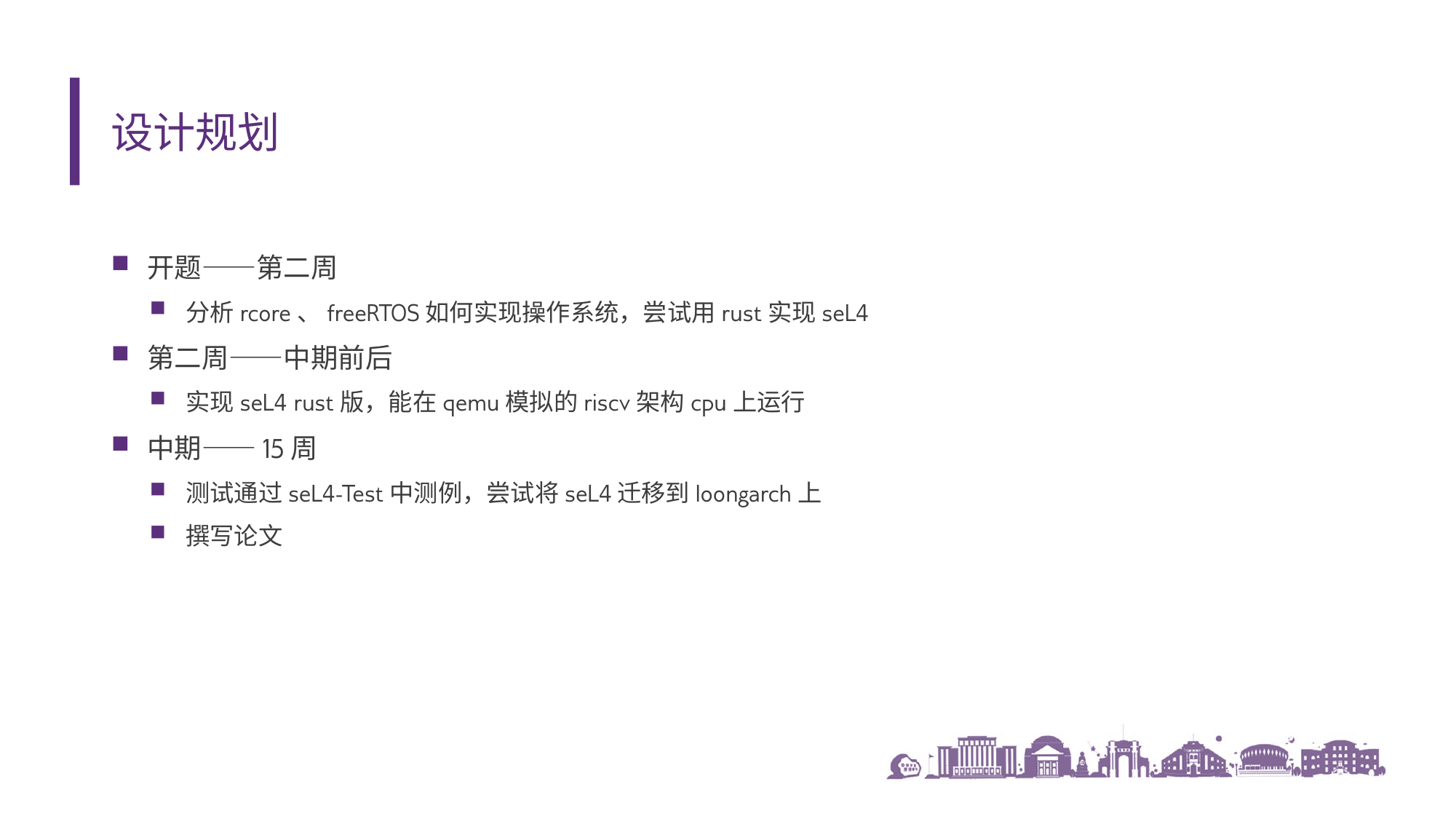

# 设计规划
开题——第二周
分析rcore、freeRTOS如何实现操作系统，尝试用rust实现seL4
第二周——中期前后
实现seL4 rust版，能在qemu模拟的riscv架构cpu上运行
中期——15周
测试通过seL4-Test中测例，尝试将seL4迁移到loongarch上
撰写论文